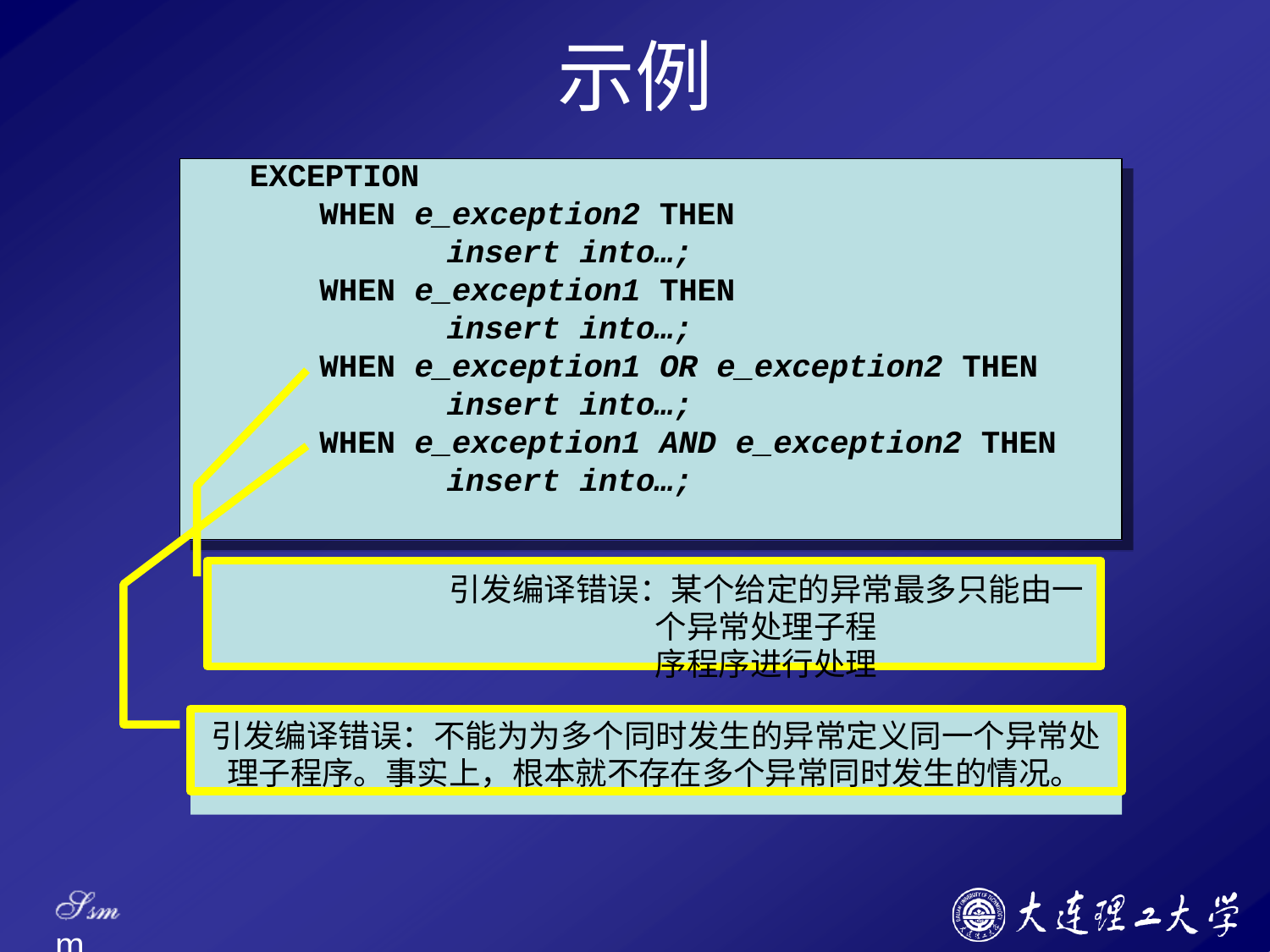

# 示例
EXCEPTION
WHEN e_exception2 THEN
insert into…;
WHEN e_exception1 THEN
insert into…;
WHEN e_exception1 OR e_exception2 THEN
insert into…;
WHEN e_exception1 AND e_exception2 THEN
insert into…;

引发编译错误：某个给定的异常最多只能由一个异常处理子程
序程序进行处理

引发编译错误：不能为为多个同时发生的异常定义同一个异常处
理子程序。事实上，根本就不存在多个异常同时发生的情况。

Ssm